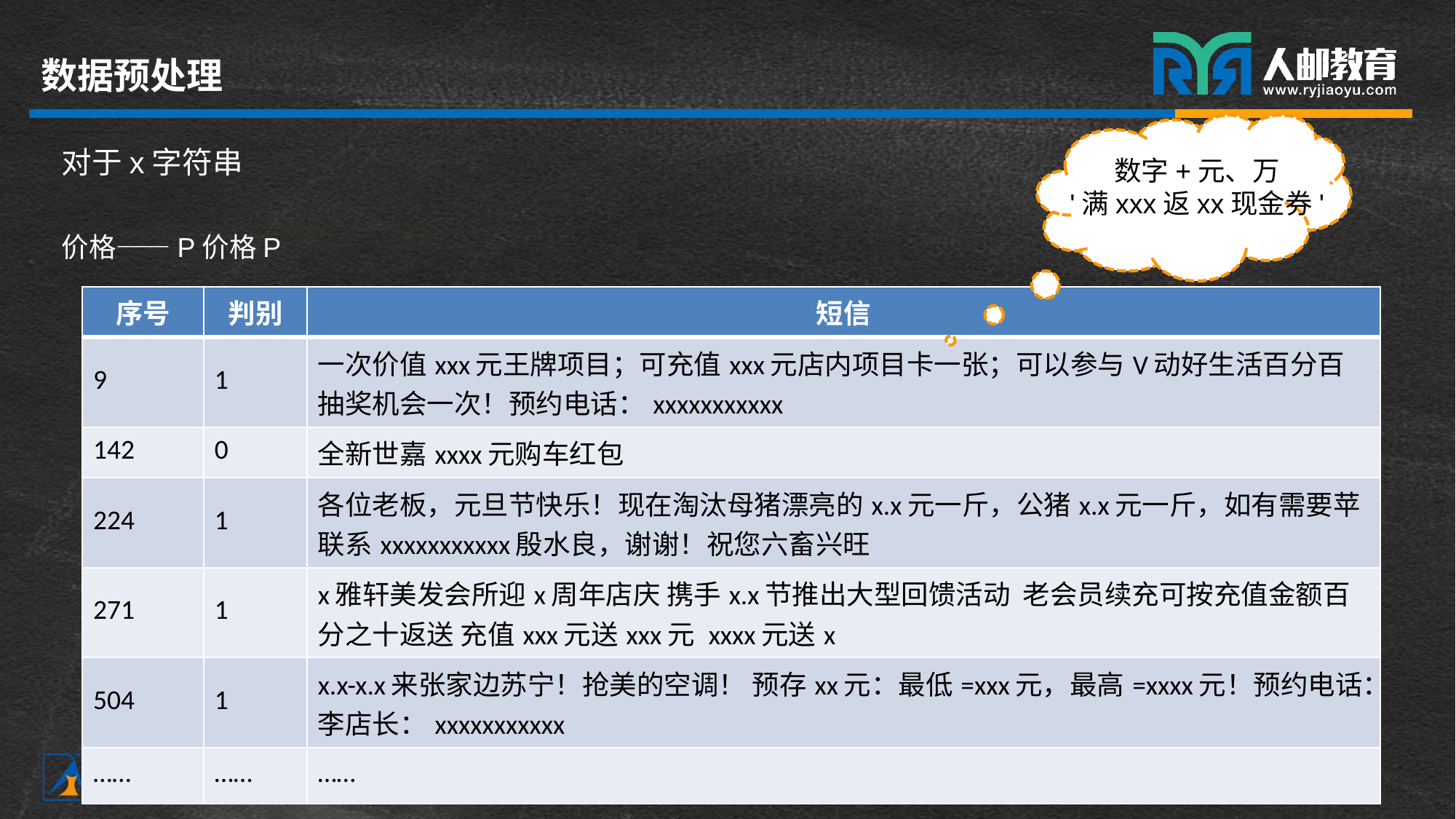

# 数据预处理

对于x字符串
数字+元、万
'满xxx返xx现金券'
价格——P价格P
| 序号 | 判别 | 短信 |
| --- | --- | --- |
| 9 | 1 | 一次价值xxx元王牌项目；可充值xxx元店内项目卡一张；可以参与V动好生活百分百抽奖机会一次！预约电话：xxxxxxxxxxx |
| 142 | 0 | 全新世嘉xxxx元购车红包 |
| 224 | 1 | 各位老板，元旦节快乐！现在淘汰母猪漂亮的x.x元一斤，公猪x.x元一斤，如有需要苹联系xxxxxxxxxxx殷水良，谢谢！祝您六畜兴旺 |
| 271 | 1 | x雅轩美发会所迎x周年店庆 携手x.x节推出大型回馈活动 老会员续充可按充值金额百分之十返送 充值xxx元送xxx元 xxxx元送x |
| 504 | 1 | x.x-x.x来张家边苏宁！抢美的空调！ 预存xx元：最低=xxx元，最高=xxxx元！预约电话：李店长：xxxxxxxxxxx |
| …… | …… | …… |